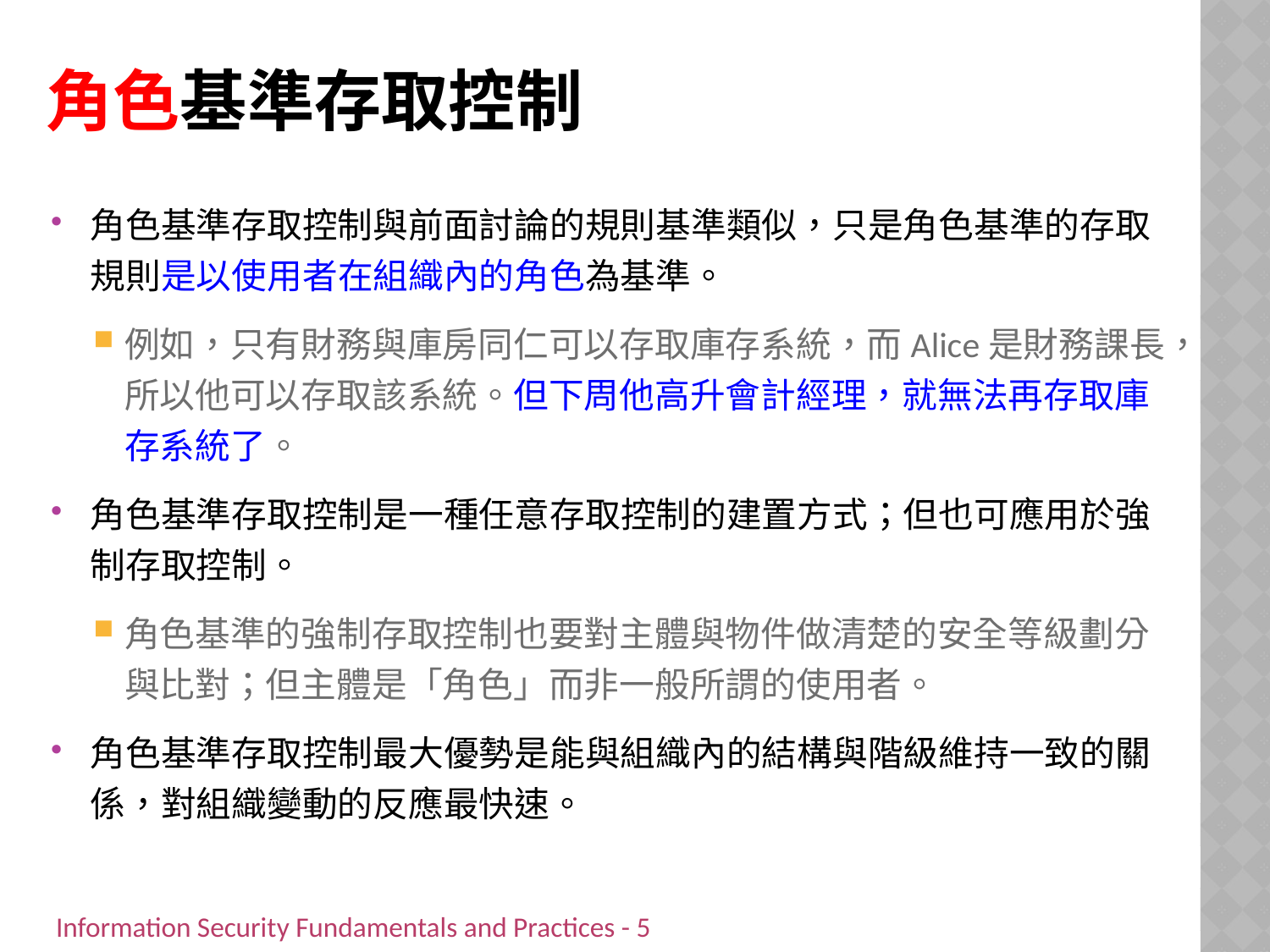

# 角色基準存取控制
角色基準存取控制與前面討論的規則基準類似，只是角色基準的存取規則是以使用者在組織內的角色為基準。
例如，只有財務與庫房同仁可以存取庫存系統，而Alice是財務課長，所以他可以存取該系統。但下周他高升會計經理，就無法再存取庫存系統了。
角色基準存取控制是一種任意存取控制的建置方式；但也可應用於強制存取控制。
角色基準的強制存取控制也要對主體與物件做清楚的安全等級劃分與比對；但主體是「角色」而非一般所謂的使用者。
角色基準存取控制最大優勢是能與組織內的結構與階級維持一致的關係，對組織變動的反應最快速。